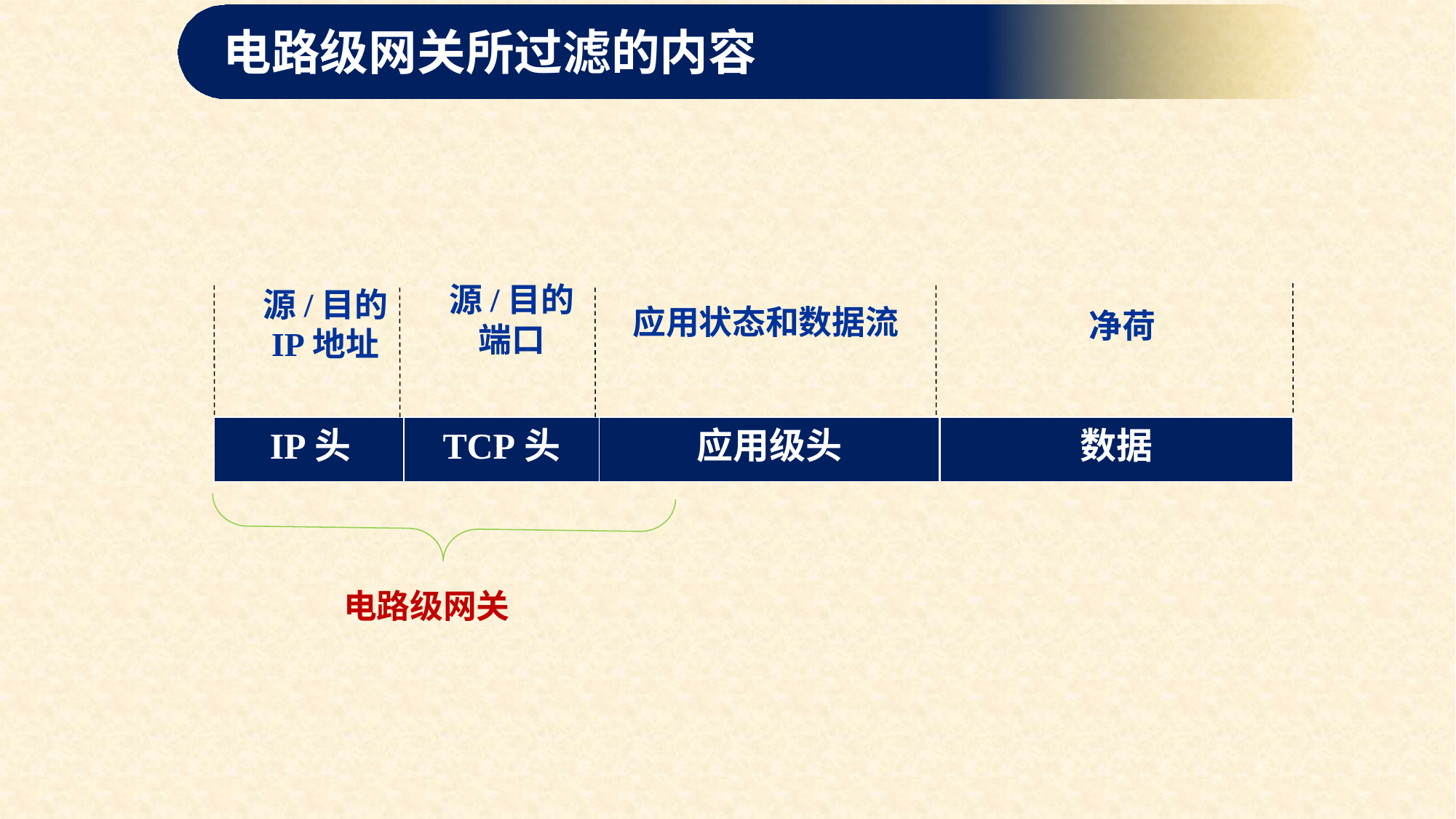

电路级网关所过滤的内容

源/目的
端口
源/目的
IP地址
应用状态和数据流
净荷

IP头
TCP头
应用级头
数据
电路级网关